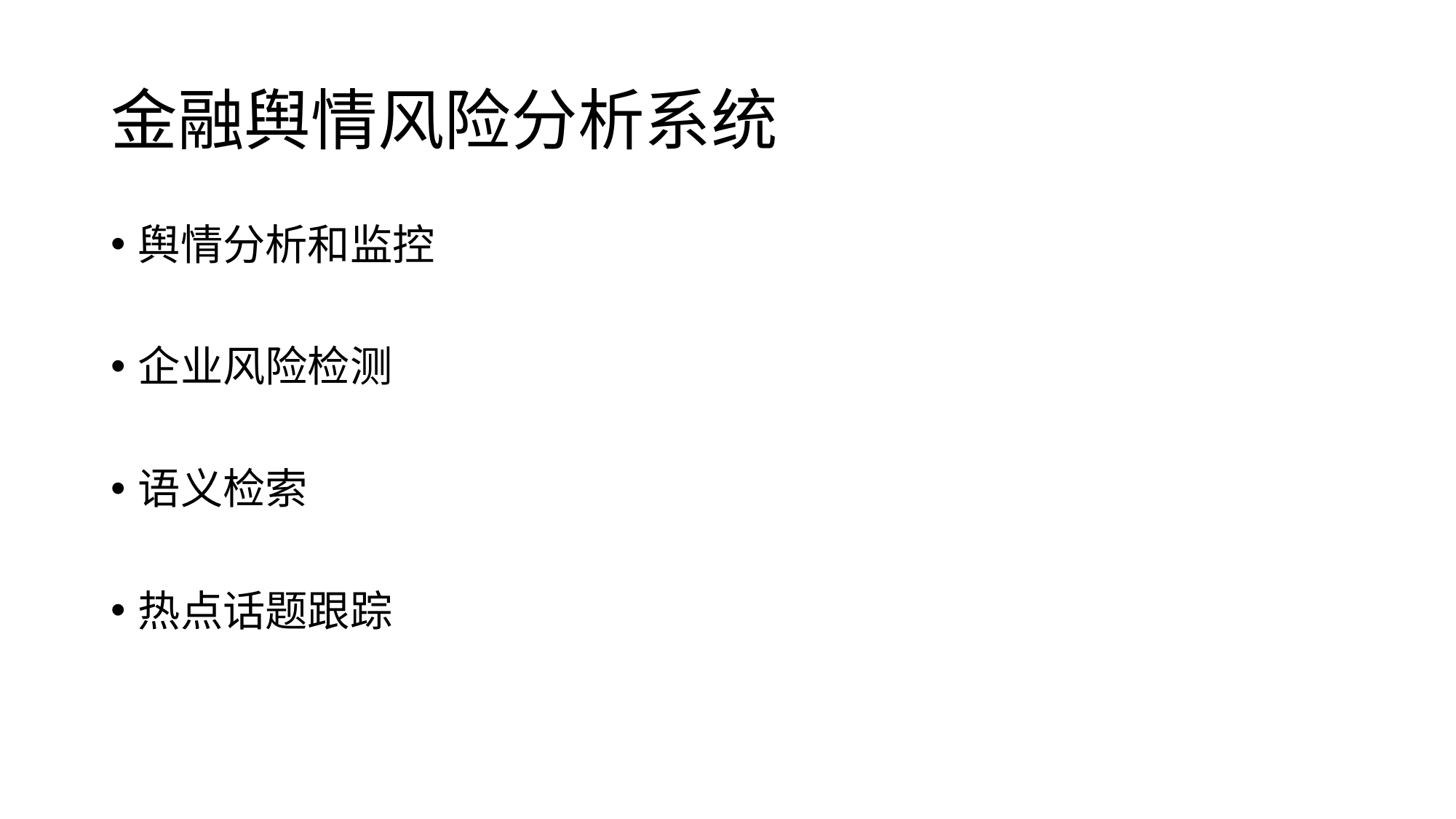

# 金融舆情风险分析系统
舆情分析和监控

企业风险检测

语义检索

热点话题跟踪